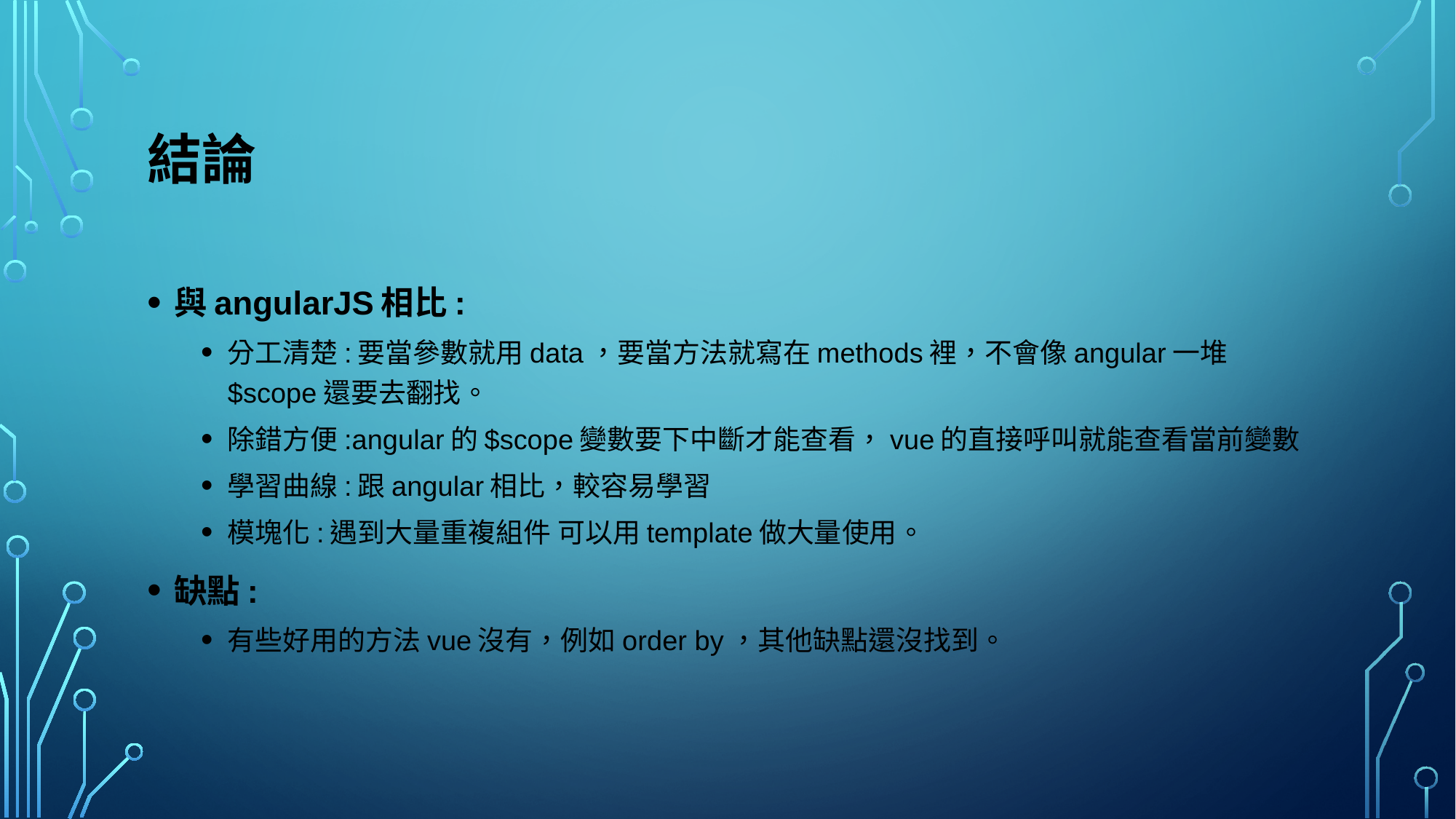

# 結論
與angularJS相比:
分工清楚:要當參數就用data，要當方法就寫在methods裡，不會像angular一堆$scope還要去翻找。
除錯方便:angular的$scope變數要下中斷才能查看，vue的直接呼叫就能查看當前變數
學習曲線:跟angular相比，較容易學習
模塊化:遇到大量重複組件 可以用template做大量使用。
缺點:
有些好用的方法vue沒有，例如order by，其他缺點還沒找到。